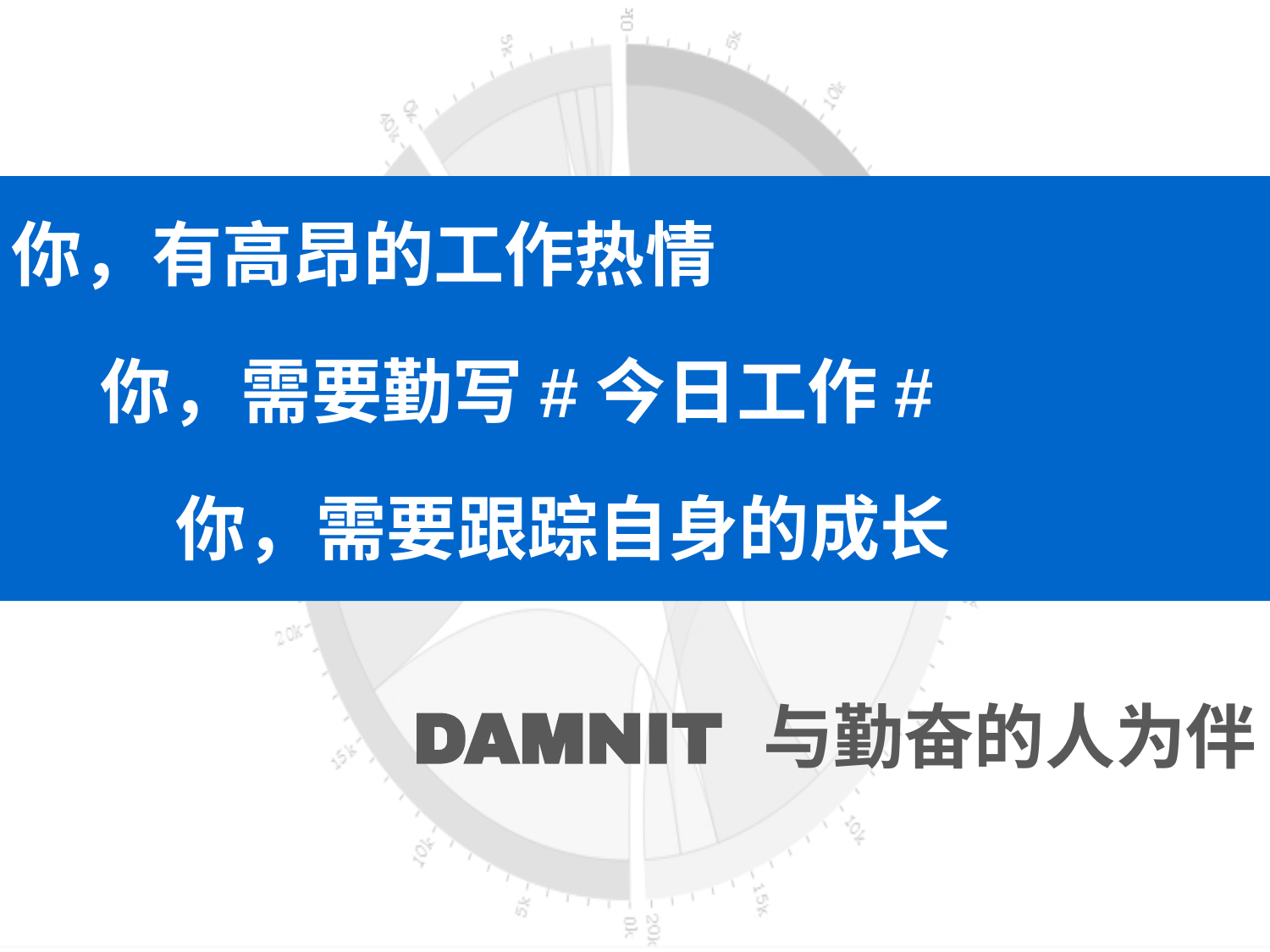

# 你，有高昂的工作热情

    你，需要勤写#今日工作#
        你，需要跟踪自身的成长
DAMNIT 与勤奋的人为伴